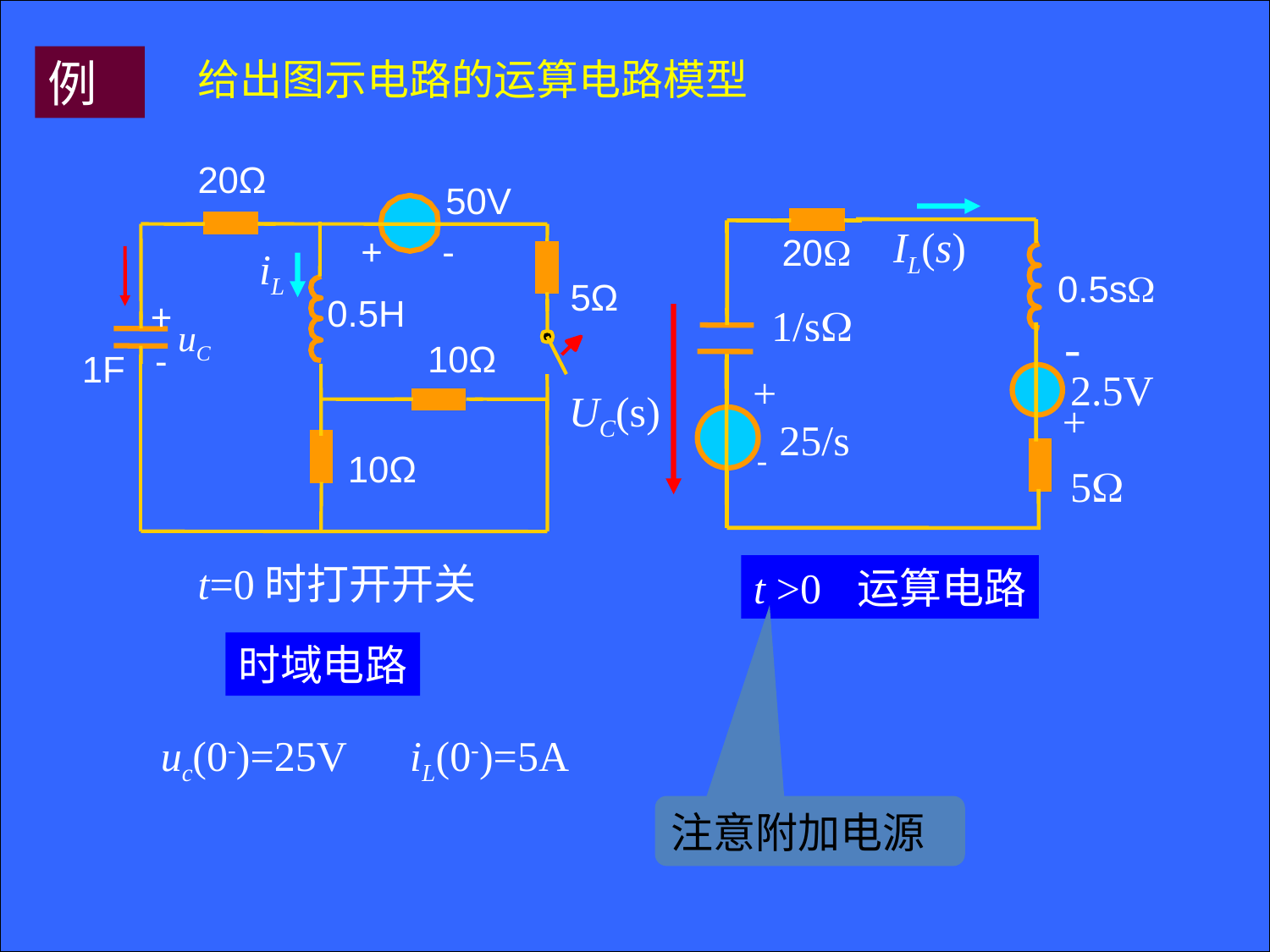

例
给出图示电路的运算电路模型

20Ω
50V

+

-
iL

5Ω

0.5H

+

uC

10Ω

-

1F

10Ω

t=0时打开开关
时域电路

IL(s)

20Ω

0.5sΩ
1/sΩ

-

2.5V

+

UC(s)
+

25/s
-

5Ω

t >0 运算电路

uc(0-)=25V      iL(0-)=5A
注意附加电源